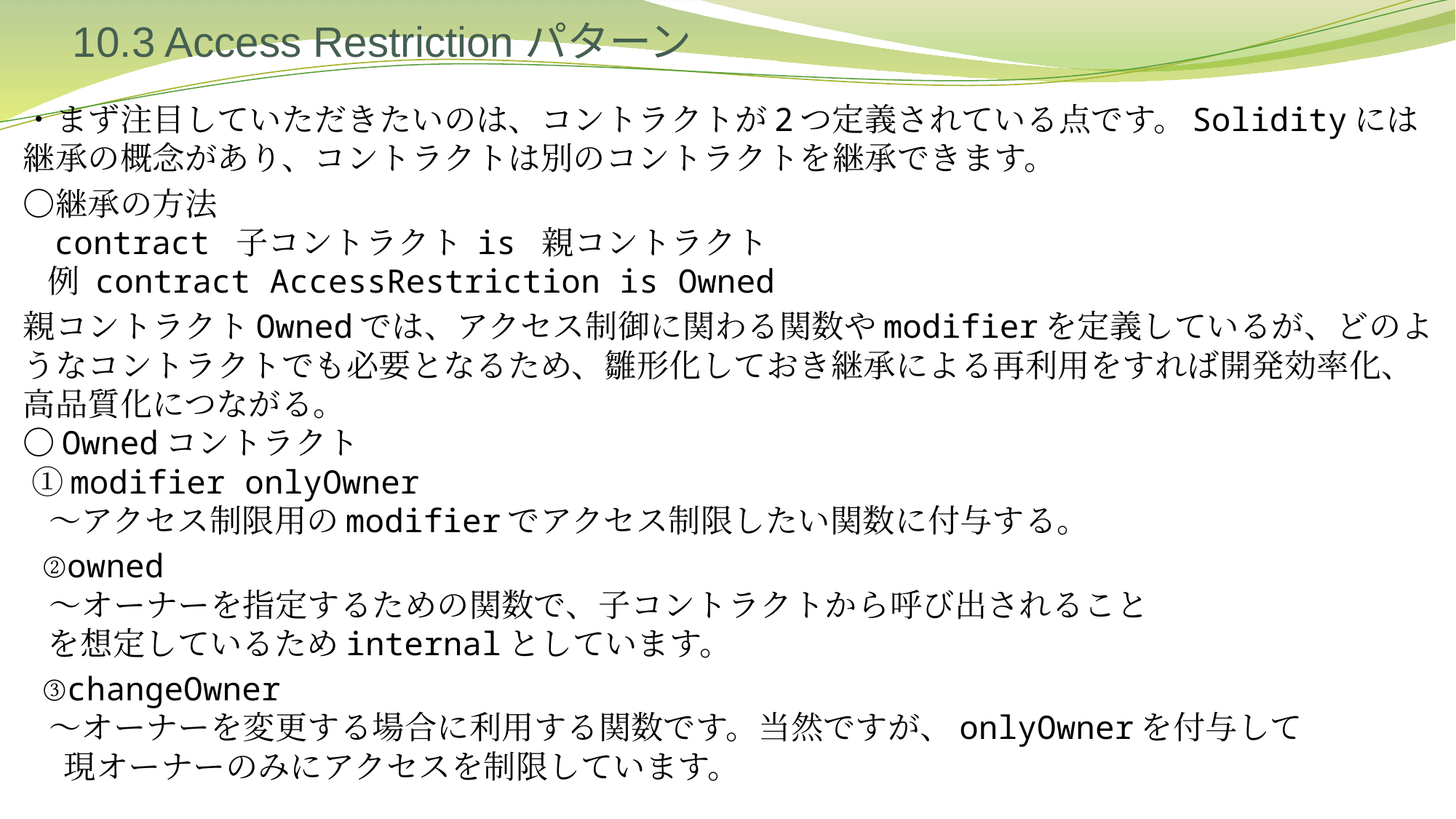

# 10.3 Access Restrictionパターン

・まず注目していただきたいのは、コントラクトが2つ定義されている点です。Solidityには継承の概念があり、コントラクトは別のコントラクトを継承できます。
〇継承の方法
   contract 子コントラクト is 親コントラクト
   例 contract AccessRestriction is Owned
親コントラクトOwnedでは、アクセス制御に関わる関数やmodifierを定義しているが、どのようなコントラクトでも必要となるため、雛形化しておき継承による再利用をすれば開発効率化、高品質化につながる。
〇Ownedコントラクト
 ①modifier onlyOwner
 ～アクセス制限用のmodifierでアクセス制限したい関数に付与する。
 ②owned
 ～オーナーを指定するための関数で、子コントラクトから呼び出されること
   を想定しているためinternalとしています。
 ③changeOwner
 ～オーナーを変更する場合に利用する関数です。当然ですが、onlyOwnerを付与して
　 現オーナーのみにアクセスを制限しています。